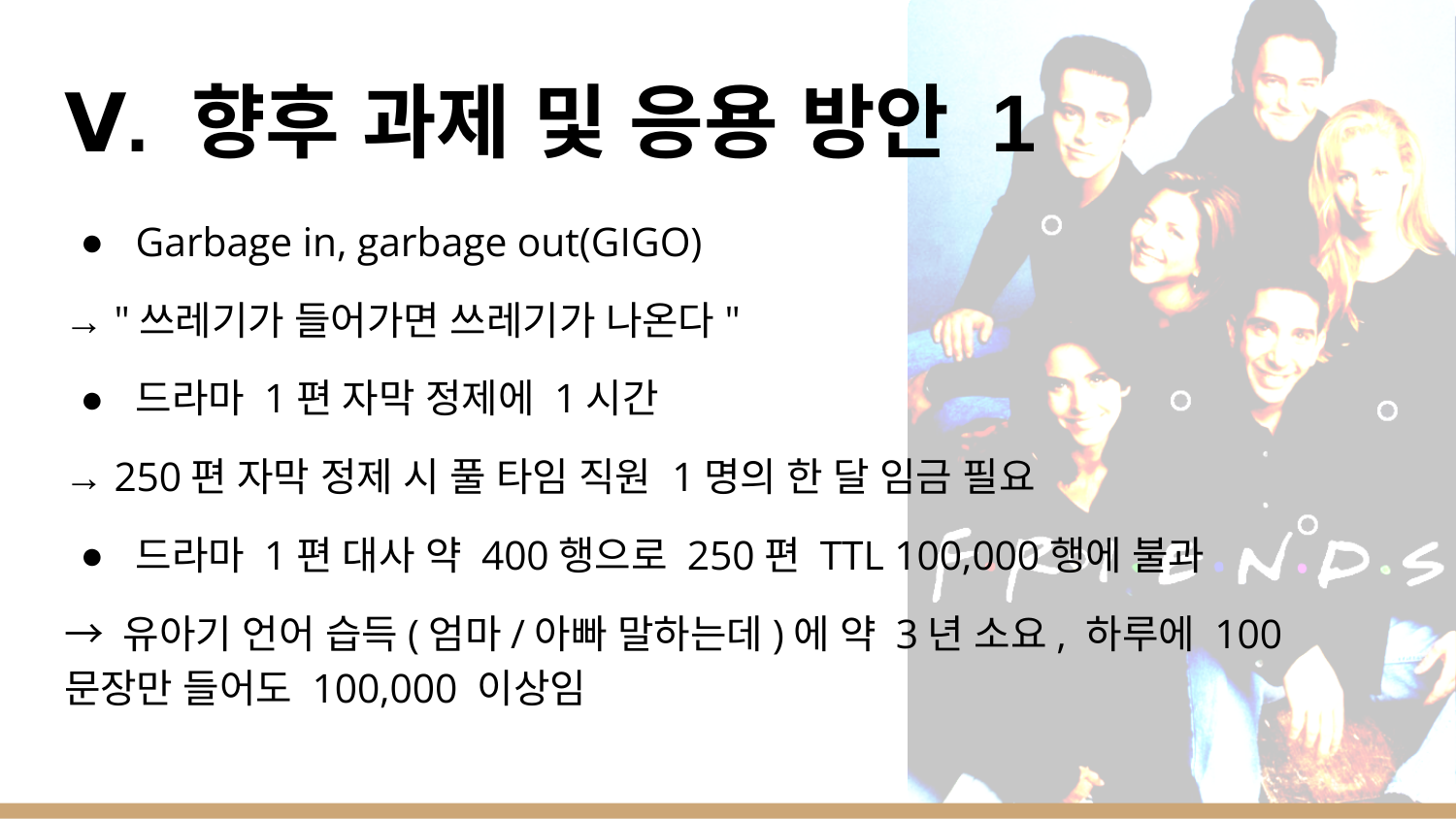

# Ⅴ. 향후 과제 및 응용 방안 1
Garbage in, garbage out(GIGO)
→ "쓰레기가 들어가면 쓰레기가 나온다"
드라마 1편 자막 정제에 1시간
→ 250편 자막 정제 시 풀 타임 직원 1명의 한 달 임금 필요
드라마 1편 대사 약 400행으로 250편 TTL 100,000행에 불과
→ 유아기 언어 습득(엄마/아빠 말하는데)에 약 3년 소요, 하루에 100문장만 들어도 100,000 이상임